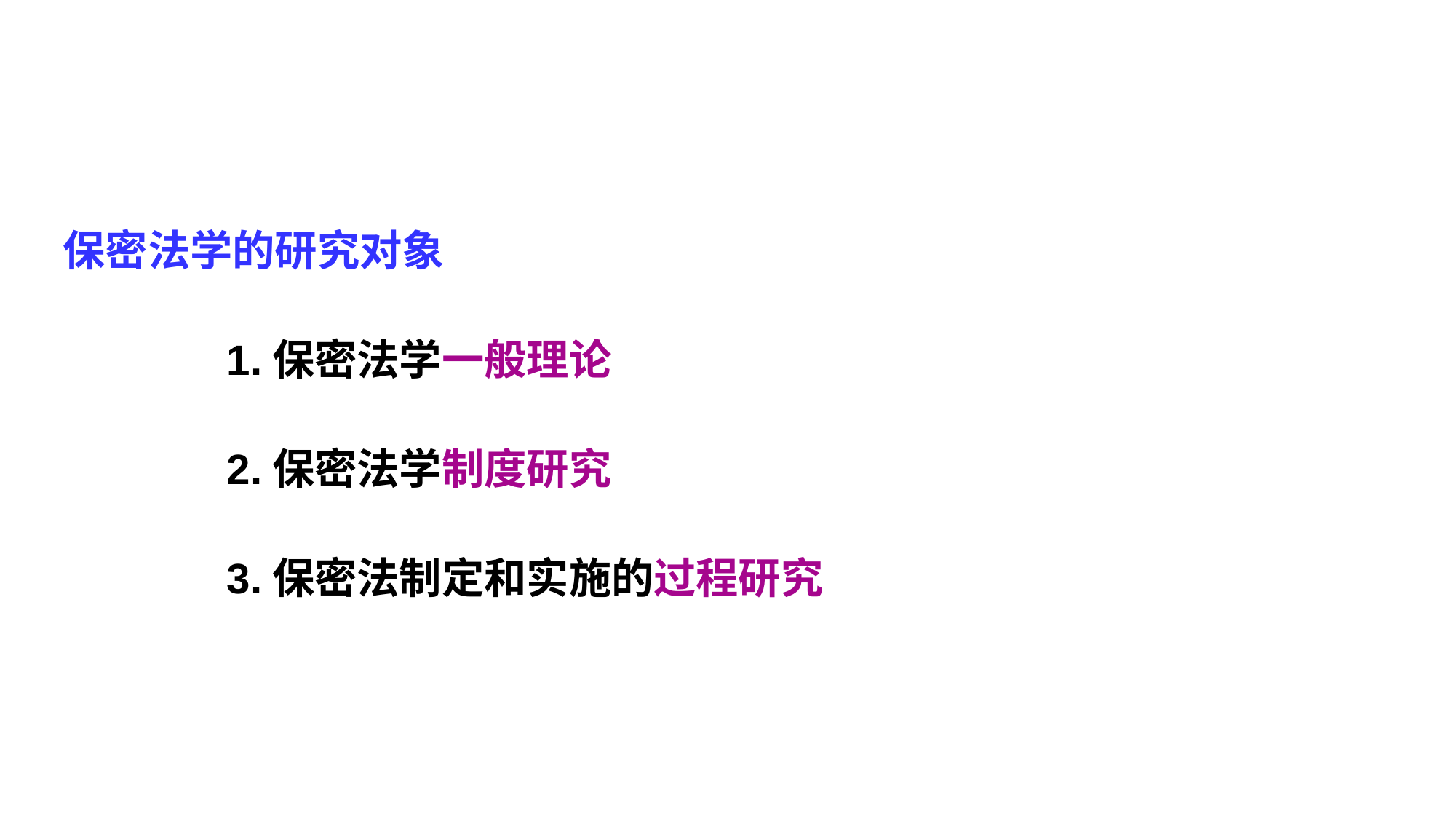

保密法学的研究对象
1.保密法学一般理论
2.保密法学制度研究
3.保密法制定和实施的过程研究